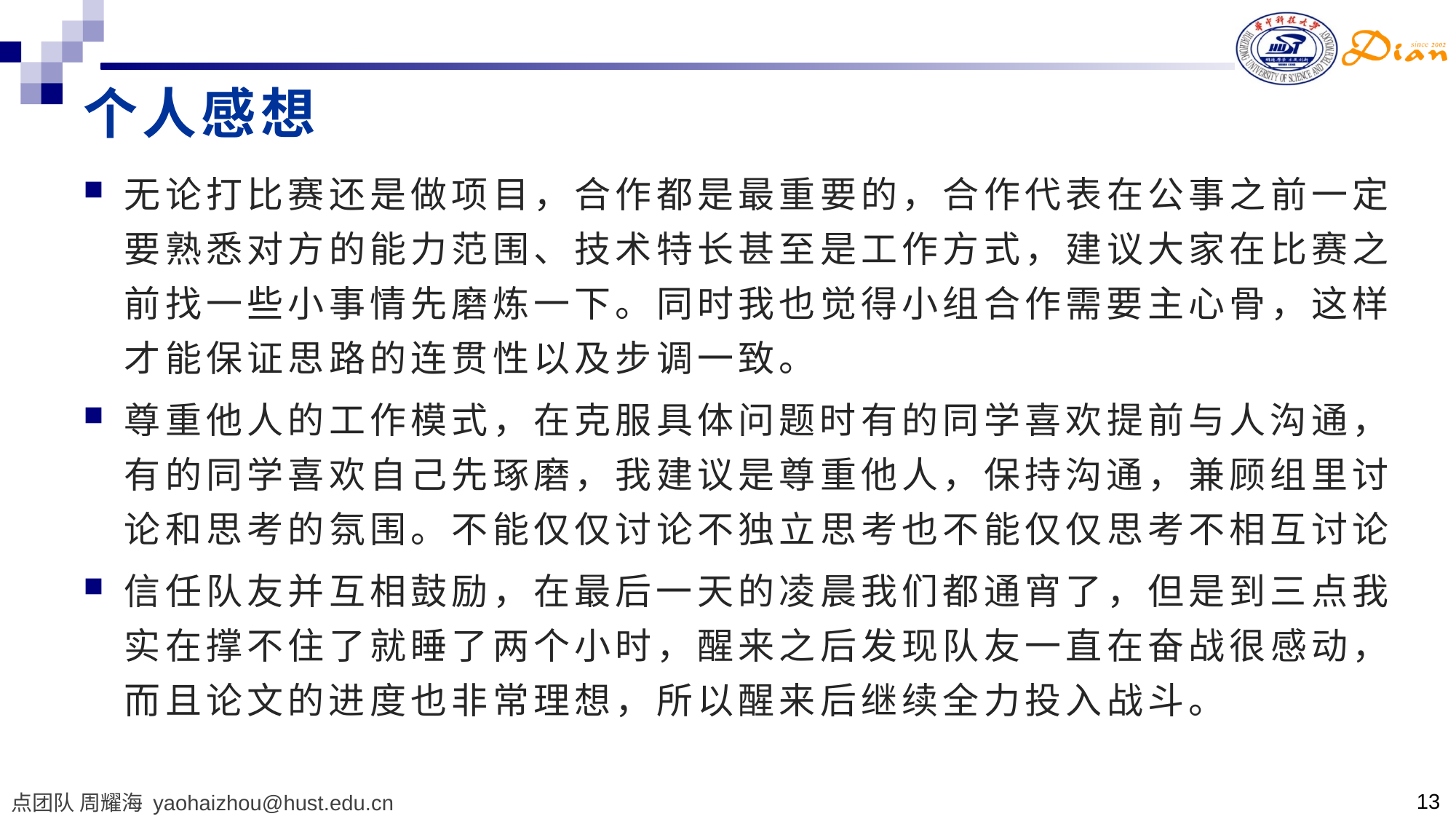

# 个人感想
无论打比赛还是做项目，合作都是最重要的，合作代表在公事之前一定要熟悉对方的能力范围、技术特长甚至是工作方式，建议大家在比赛之前找一些小事情先磨炼一下。同时我也觉得小组合作需要主心骨，这样才能保证思路的连贯性以及步调一致。
尊重他人的工作模式，在克服具体问题时有的同学喜欢提前与人沟通，有的同学喜欢自己先琢磨，我建议是尊重他人，保持沟通，兼顾组里讨论和思考的氛围。不能仅仅讨论不独立思考也不能仅仅思考不相互讨论
信任队友并互相鼓励，在最后一天的凌晨我们都通宵了，但是到三点我实在撑不住了就睡了两个小时，醒来之后发现队友一直在奋战很感动，而且论文的进度也非常理想，所以醒来后继续全力投入战斗。
13
点团队 周耀海 yaohaizhou@hust.edu.cn